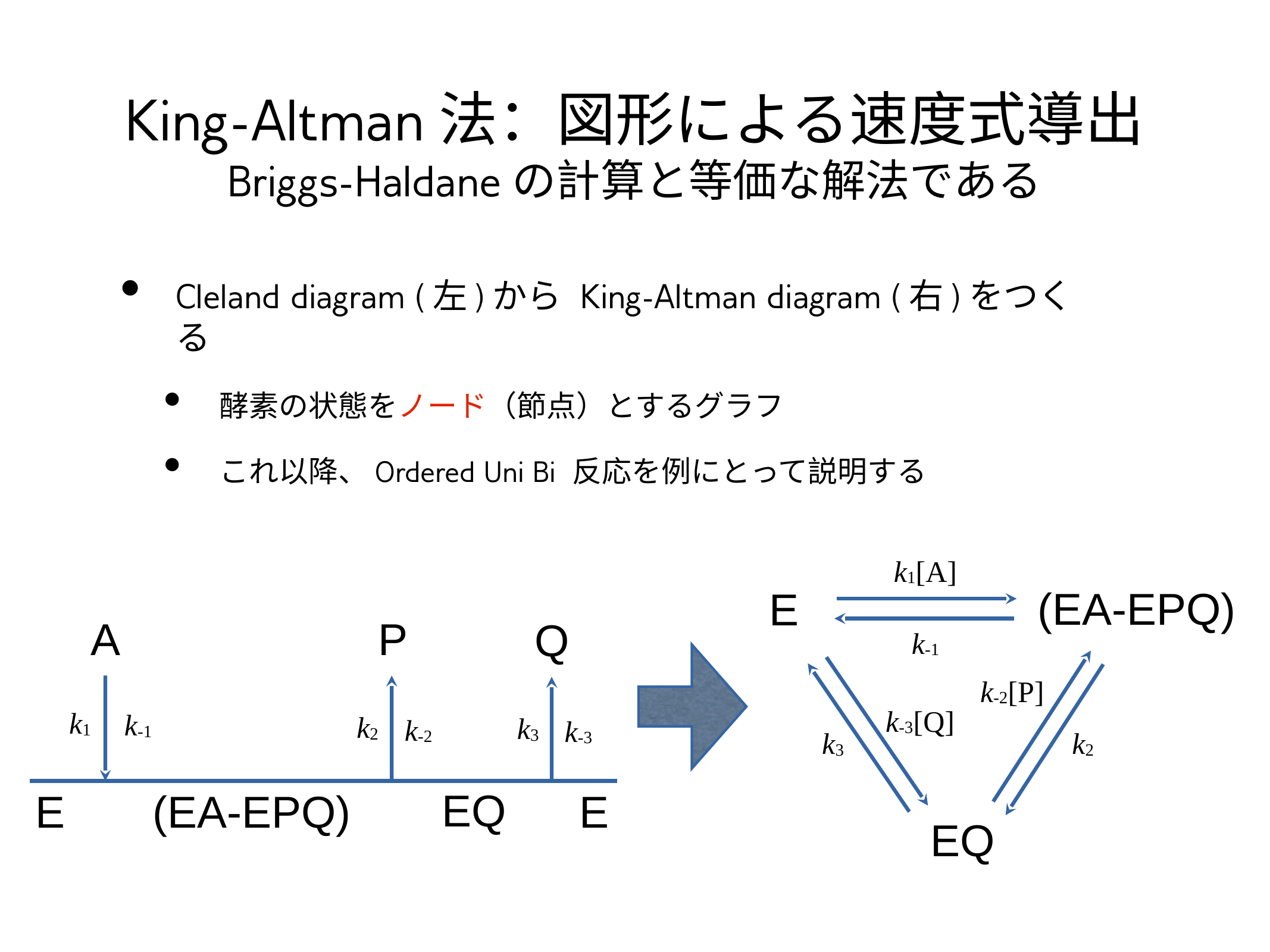

# King-Altman法：図形による速度式導出
Briggs-Haldaneの計算と等価な解法である
Cleland diagram (左)から King-Altman diagram (右)をつくる
酵素の状態をノード（節点）とするグラフ
これ以降、Ordered Uni Bi 反応を例にとって説明する
k1[A]
(EA-EPQ)
E

A
P
Q

k-1

k-2[P]

k-3[Q]
k1
k-1
k2
k3
k-2
k-3
k3
k2
EQ
E
(EA-EPQ)
E

EQ